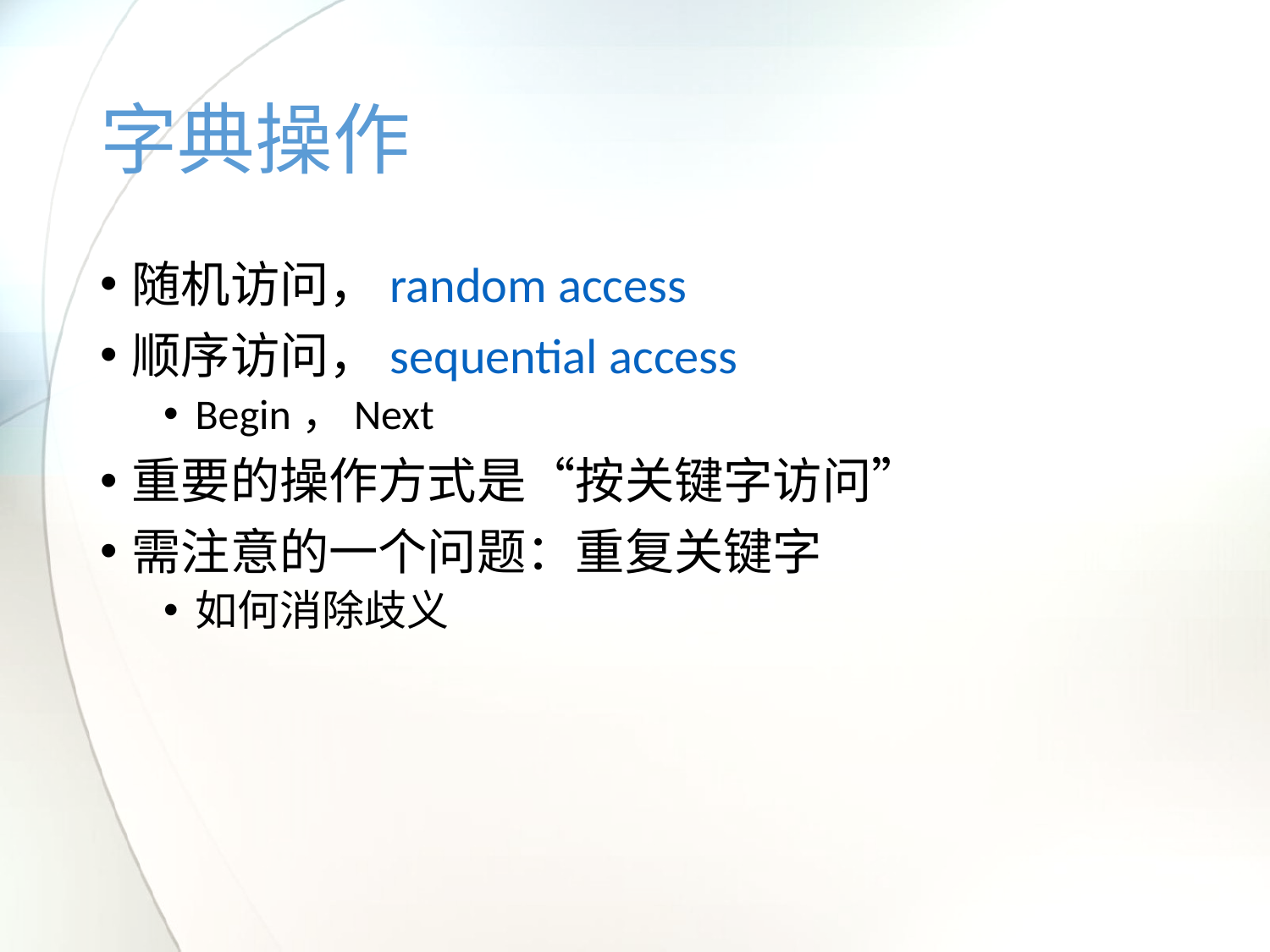

# 字典操作
随机访问，random access
顺序访问，sequential access
Begin，Next
重要的操作方式是“按关键字访问”
需注意的一个问题：重复关键字
如何消除歧义